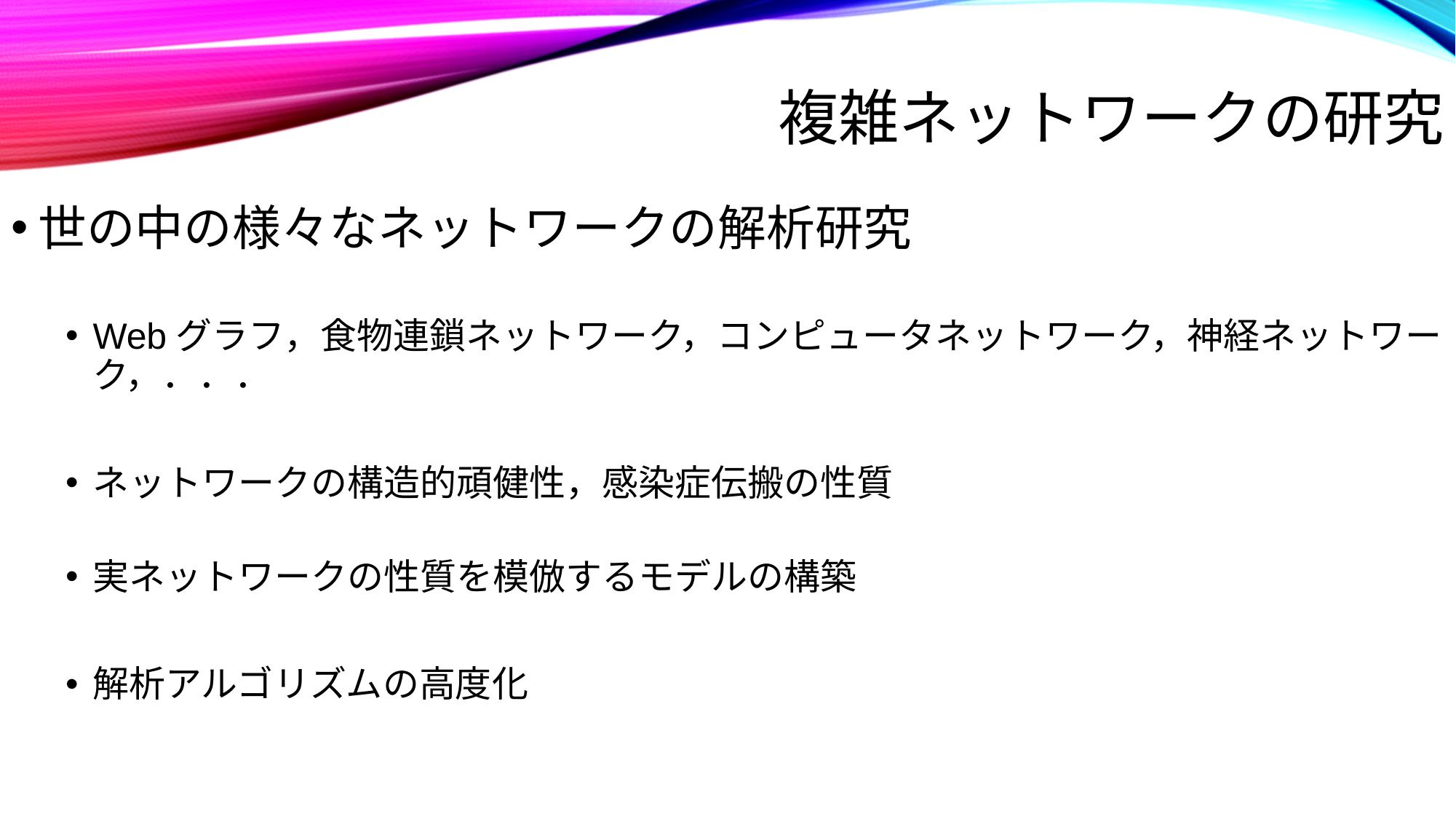

# 複雑ネットワークの研究
世の中の様々なネットワークの解析研究

Webグラフ，食物連鎖ネットワーク，コンピュータネットワーク，神経ネットワーク，．．．

ネットワークの構造的頑健性，感染症伝搬の性質

実ネットワークの性質を模倣するモデルの構築

解析アルゴリズムの高度化